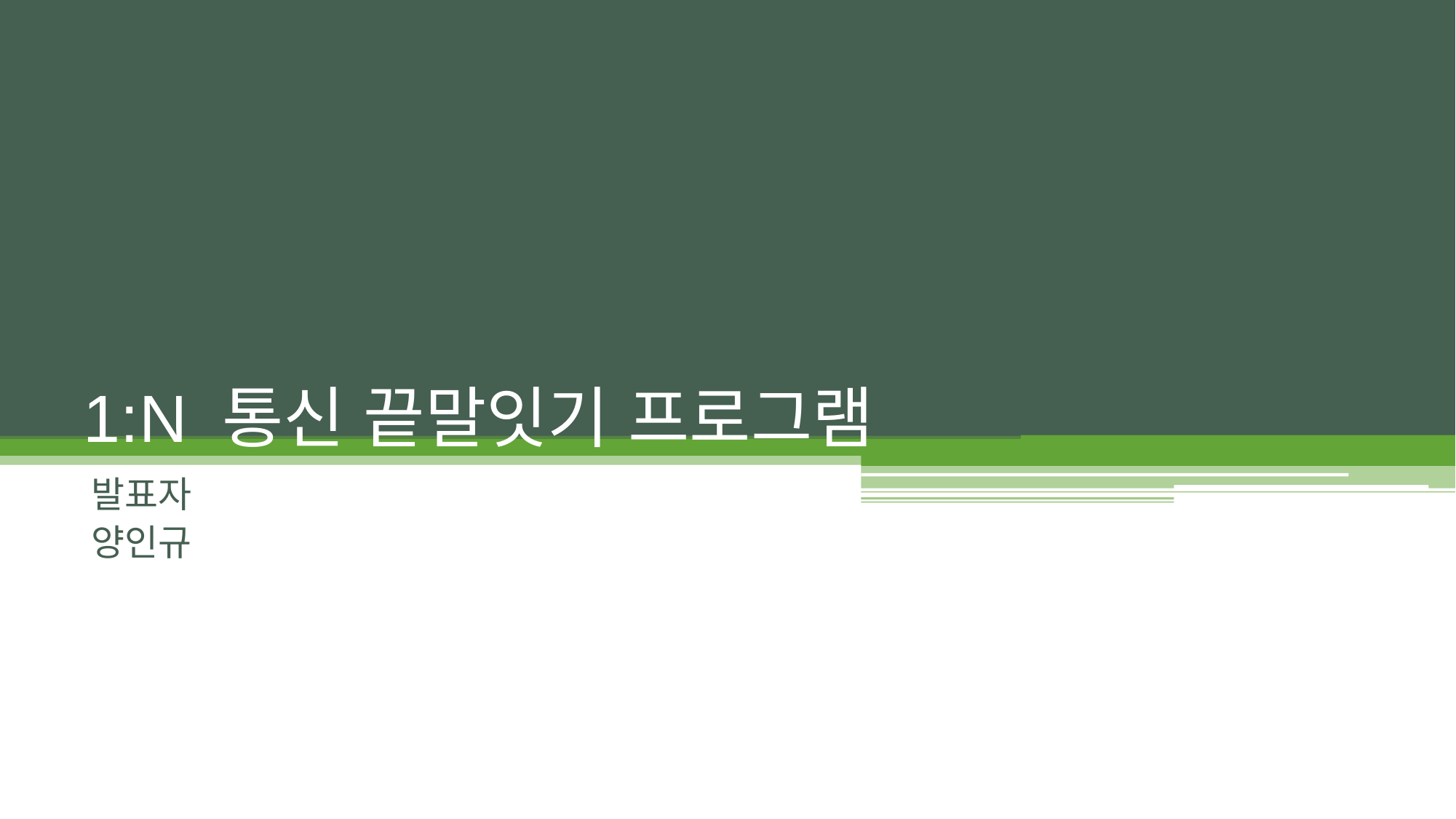

# 1:N 통신 끝말잇기 프로그램
발표자
양인규